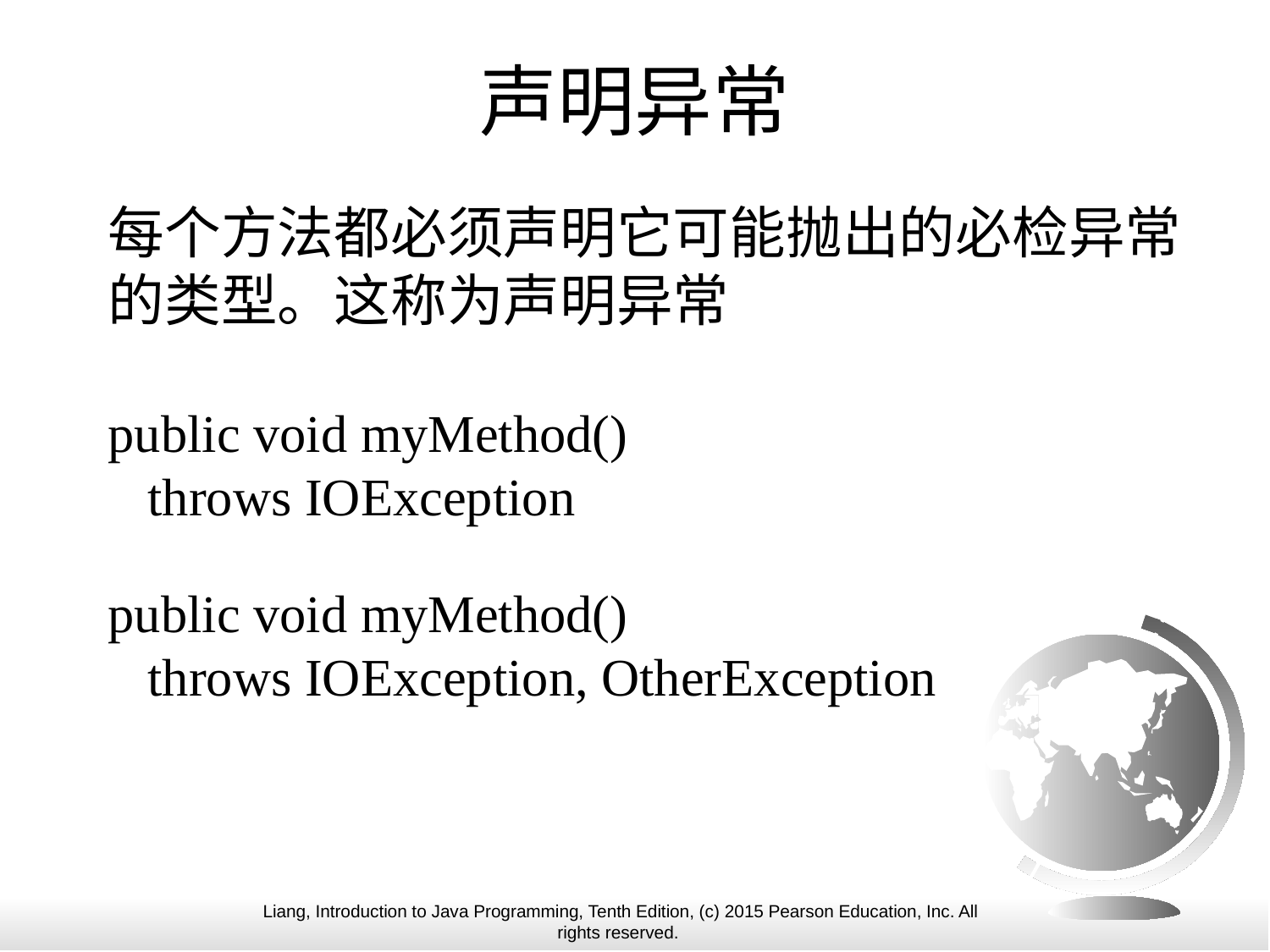

# 声明异常
每个方法都必须声明它可能抛出的必检异常的类型。这称为声明异常

public void myMethod()
   throws IOException
public void myMethod()
   throws IOException, OtherException
14